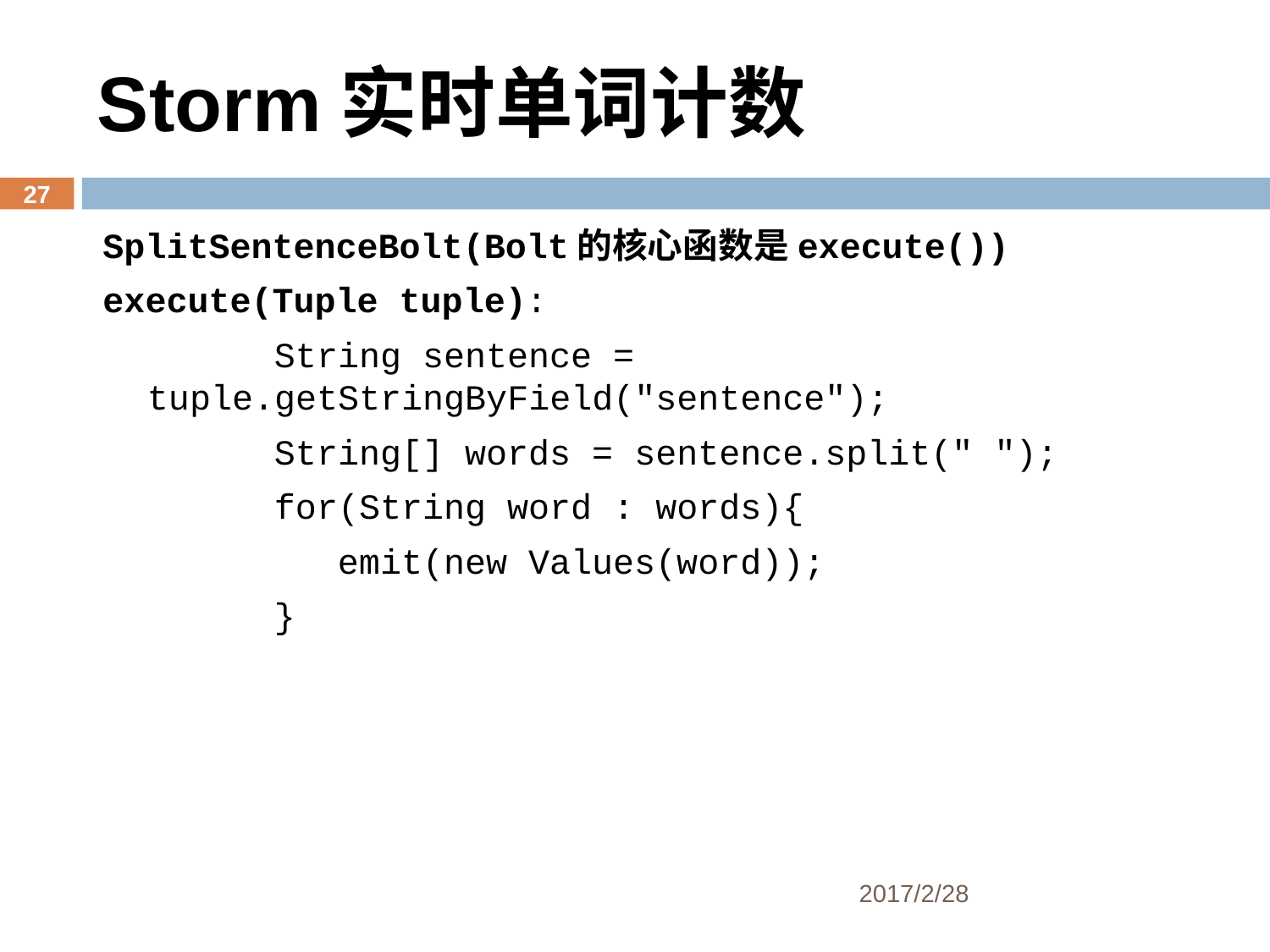

Storm实时单词计数
27
SplitSentenceBolt(Bolt的核心函数是execute())
execute(Tuple tuple):
		String sentence = tuple.getStringByField("sentence");
		String[] words = sentence.split(" ");
		for(String word : words){
		   emit(new Values(word));
		}
2017/2/28